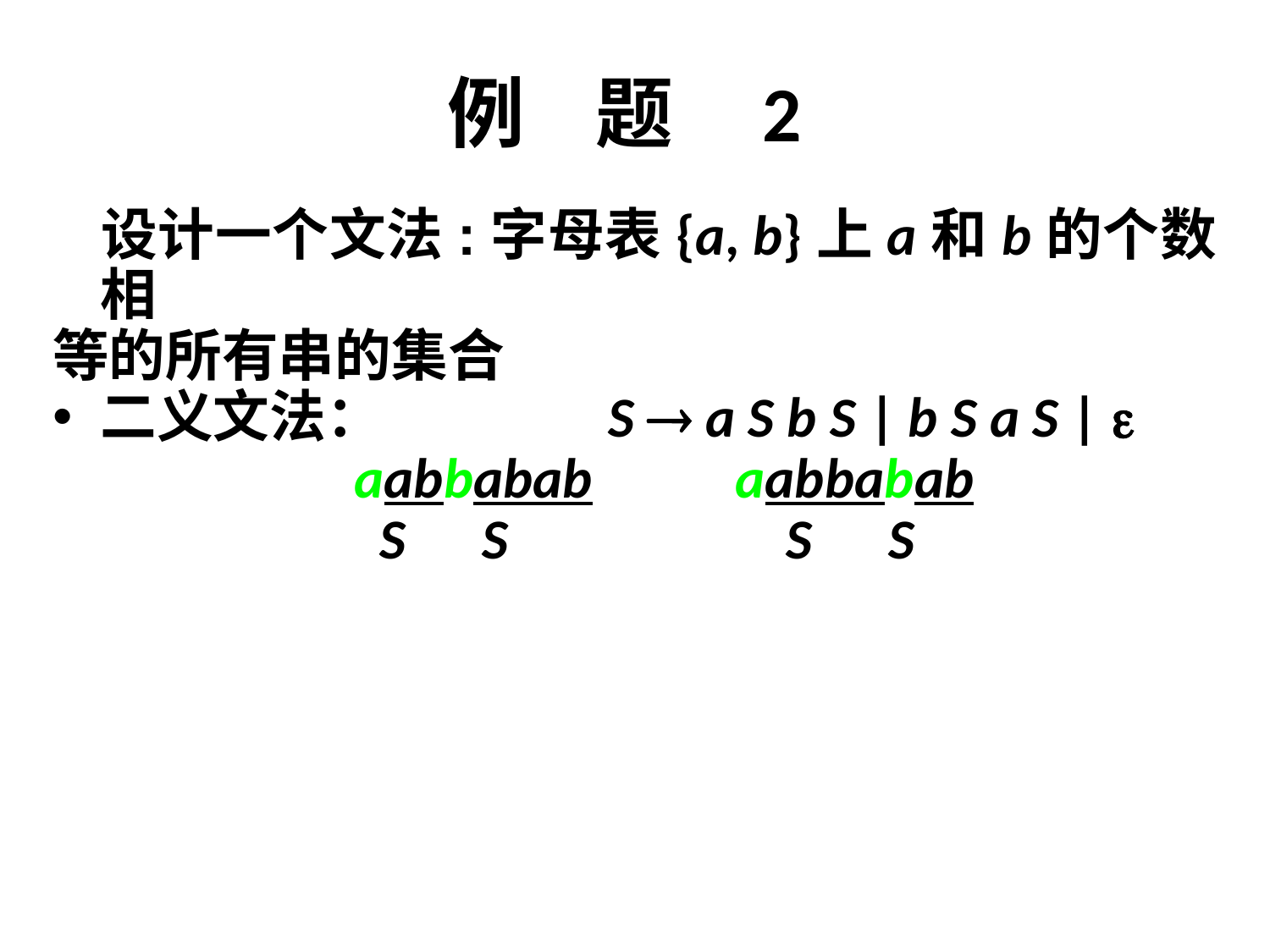

# 例    题    2
	设计一个文法:字母表{a, b}上a和b的个数相
等的所有串的集合
二义文法：		S → a S b S | b S a S | ε
			aabbabab		aabbabab
			  S      S		    S      S